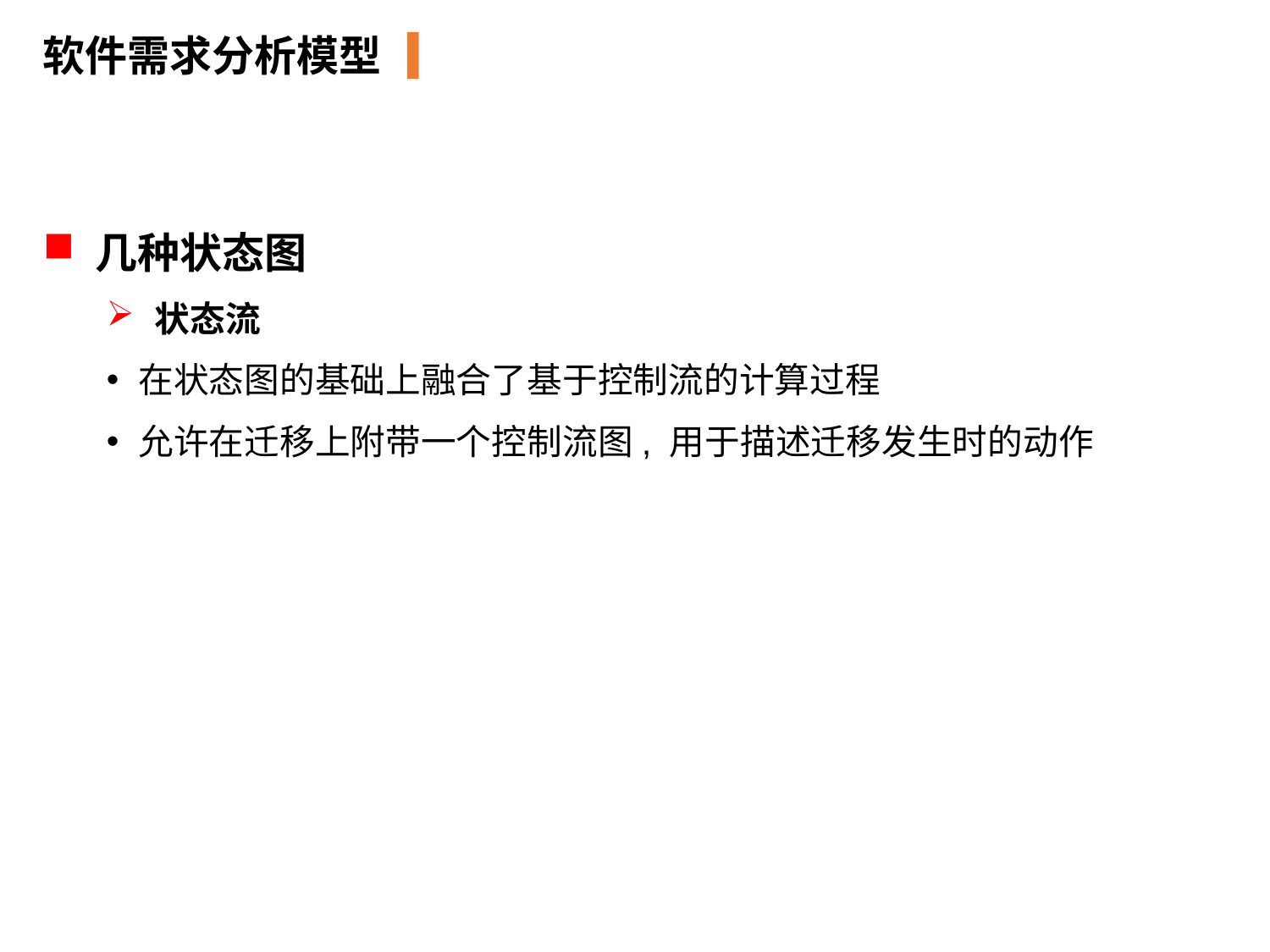

软件需求分析模型

 几种状态图
 状态流
在状态图的基础上融合了基于控制流的计算过程
允许在迁移上附带一个控制流图, 用于描述迁移发生时的动作